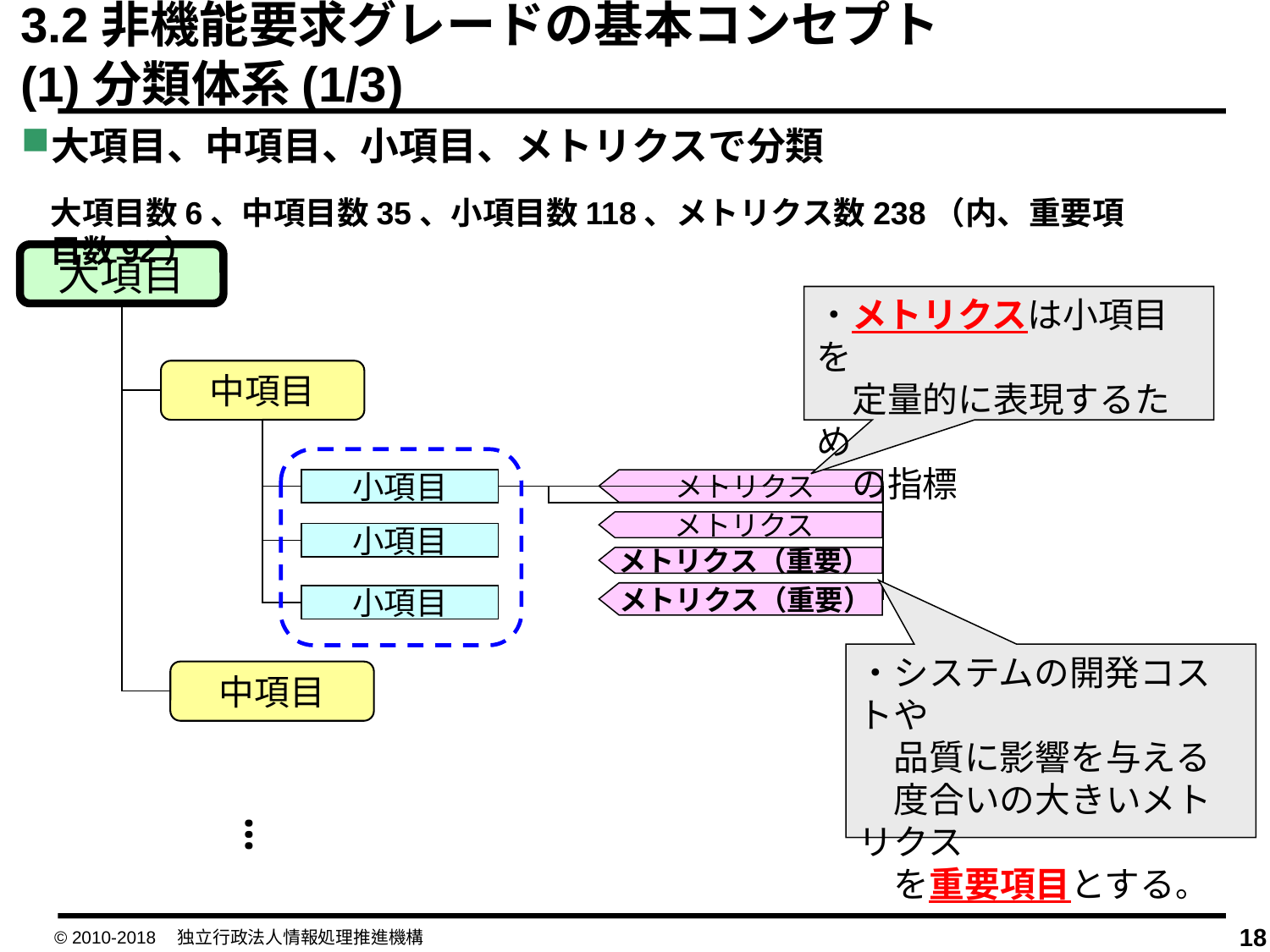

3.2非機能要求グレードの基本コンセプト
(1)分類体系(1/3)

大項目、中項目、小項目、メトリクスで分類
大項目数6、中項目数35、小項目数118、メトリクス数238（内、重要項目数92）
大項目
・メトリクスは小項目を
　定量的に表現するため
　の指標

中項目

小項目
メトリクス
メトリクス
小項目
メトリクス（重要）
メトリクス（重要）
小項目
・システムの開発コストや
　品質に影響を与える
　度合いの大きいメトリクス
　を重要項目とする。
中項目
…
© 2010-2018　独立行政法人情報処理推進機構